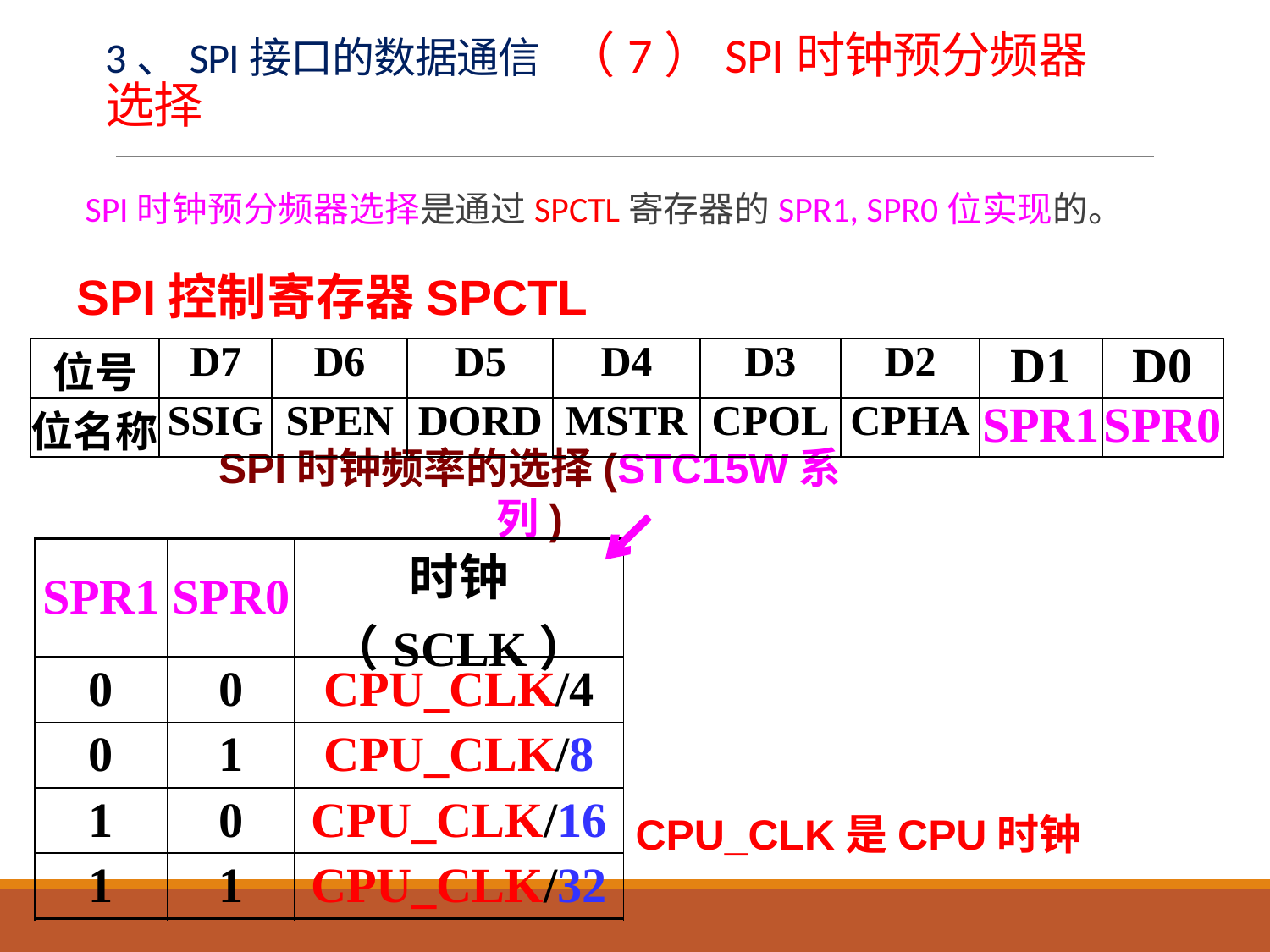

# 3、SPI接口的数据通信   （7）SPI时钟预分频器选择
SPI时钟预分频器选择是通过SPCTL寄存器的SPR1, SPR0位实现的。
SPI控制寄存器SPCTL
| 位号 | D7 | D6 | D5 | D4 | D3 | D2 | D1 | D0 |
| --- | --- | --- | --- | --- | --- | --- | --- | --- |
| 位名称 | SSIG | SPEN | DORD | MSTR | CPOL | CPHA | SPR1 | SPR0 |
SPI时钟频率的选择(STC15W系列)
| SPR1 | SPR0 | 时钟（SCLK） |
| --- | --- | --- |
| 0 | 0 | CPU\_CLK/4 |
| 0 | 1 | CPU\_CLK/8 |
| 1 | 0 | CPU\_CLK/16 |
| 1 | 1 | CPU\_CLK/32 |
CPU_CLK是CPU时钟